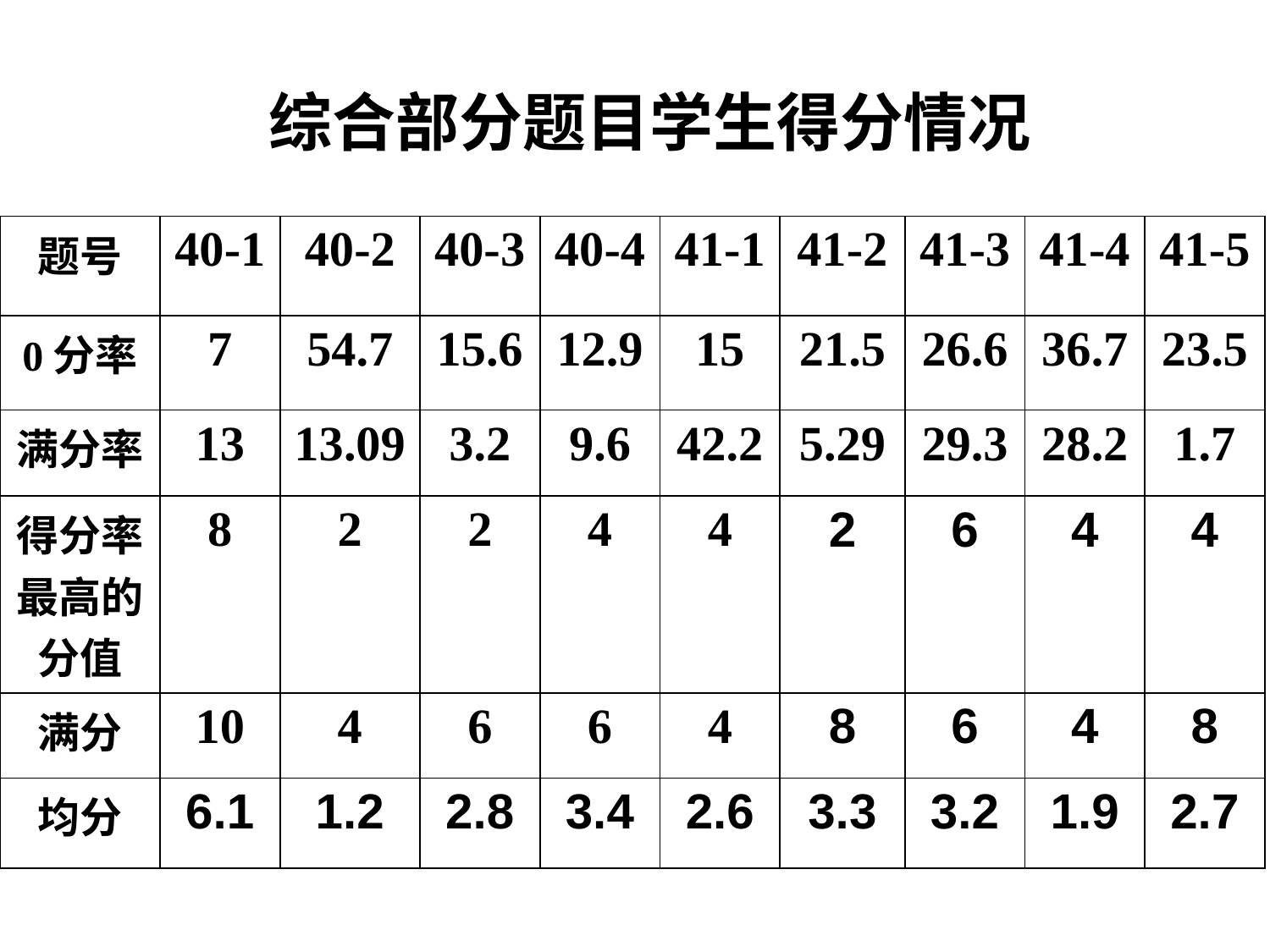

综合部分题目学生得分情况
| 题号 | 40-1 | 40-2 | 40-3 | 40-4 | 41-1 | 41-2 | 41-3 | 41-4 | 41-5 |
| --- | --- | --- | --- | --- | --- | --- | --- | --- | --- |
| 0分率 | 7 | 54.7 | 15.6 | 12.9 | 15 | 21.5 | 26.6 | 36.7 | 23.5 |
| 满分率 | 13 | 13.09 | 3.2 | 9.6 | 42.2 | 5.29 | 29.3 | 28.2 | 1.7 |
| 得分率 最高的 分值 | 8 | 2 | 2 | 4 | 4 | 2 | 6 | 4 | 4 |
| 满分 | 10 | 4 | 6 | 6 | 4 | 8 | 6 | 4 | 8 |
| 均分 | 6.1 | 1.2 | 2.8 | 3.4 | 2.6 | 3.3 | 3.2 | 1.9 | 2.7 |